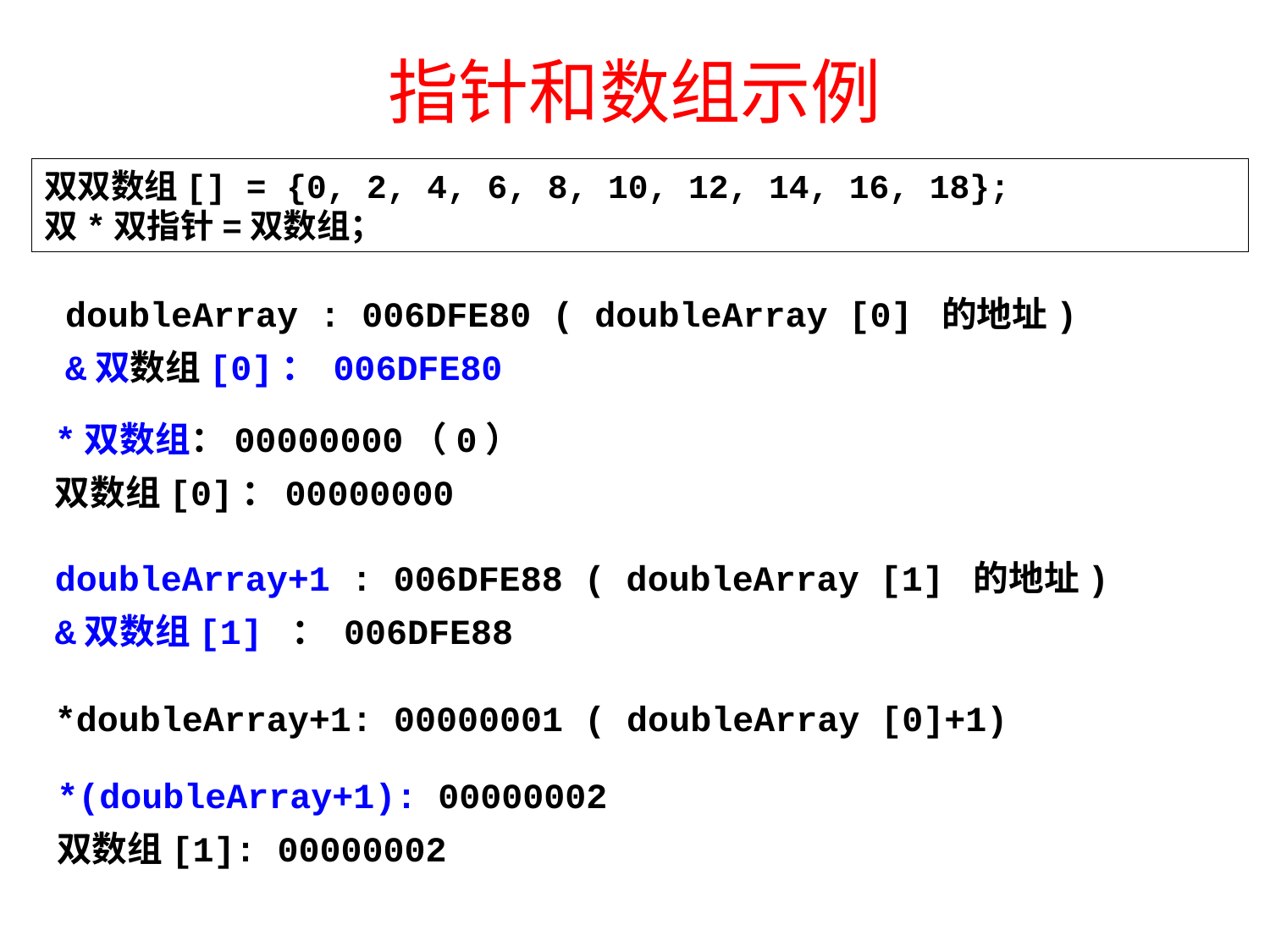

# 指针和数组示例
双双数组[] = {0, 2, 4, 6, 8, 10, 12, 14, 16, 18};
双*双指针=双数组；
doubleArray : 006DFE80 ( doubleArray [0] 的地址)
&双数组[0]： 006DFE80
*双数组：00000000（0）
双数组[0]：00000000
doubleArray+1 : 006DFE88 ( doubleArray [1] 的地址)
&双数组[1] ： 006DFE88
*doubleArray+1: 00000001 ( doubleArray [0]+1)
*(doubleArray+1): 00000002
双数组[1]: 00000002